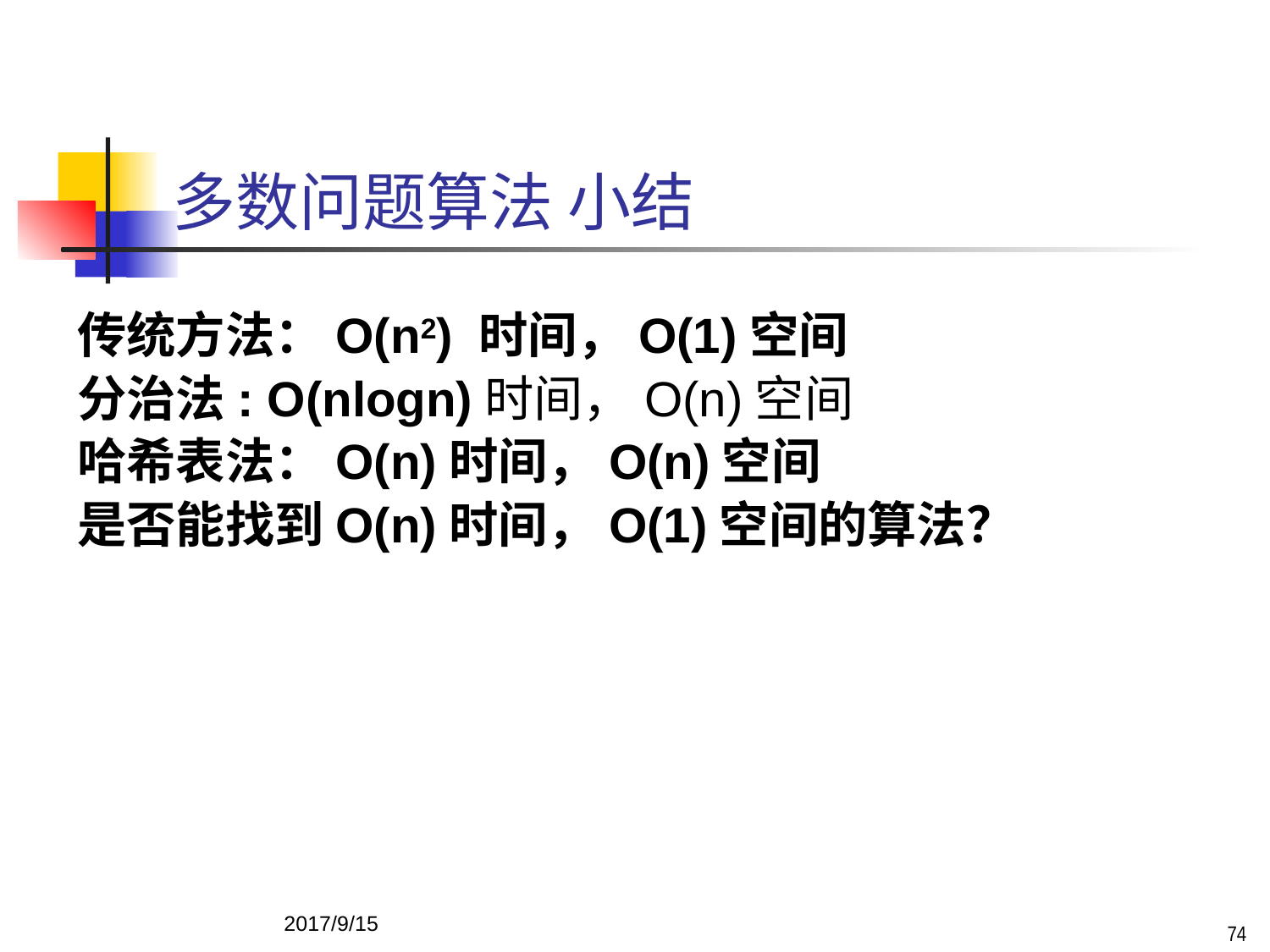

# 多数问题算法 小结
传统方法：O(n2) 时间，O(1)空间
分治法: O(nlogn)时间，O(n)空间
哈希表法：O(n)时间，O(n)空间
是否能找到O(n)时间，O(1)空间的算法？
74
2017/9/15